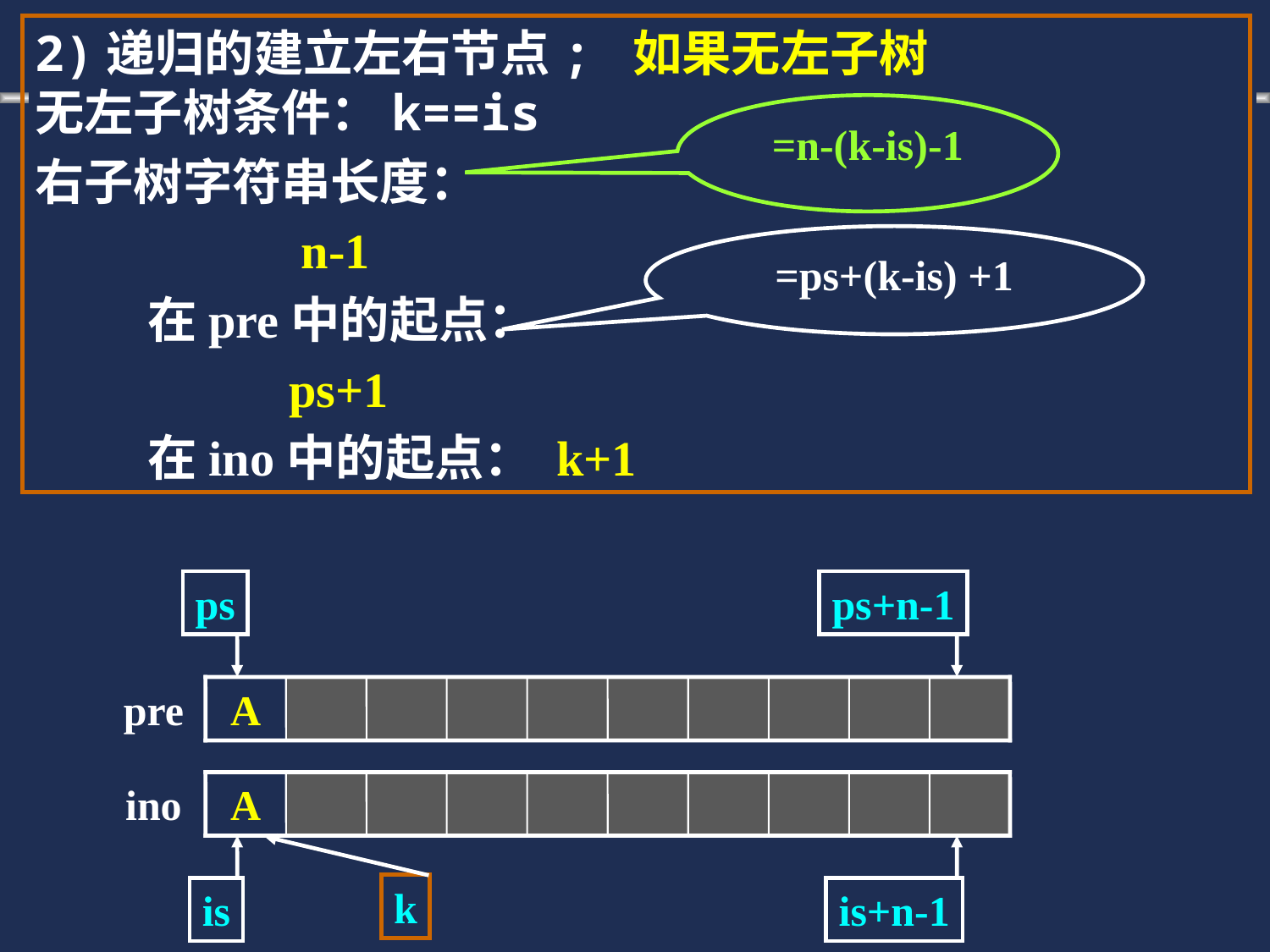

2)递归的建立左右节点; 如果无左子树
无左子树条件：k==is
右子树字符串长度：
		 n-1
         在pre中的起点：
		ps+1
         在ino中的起点： k+1

=n-(k-is)-1
=ps+(k-is) +1

ps
ps+n-1

pre
A

ino
A

k
is
is+n-1
95